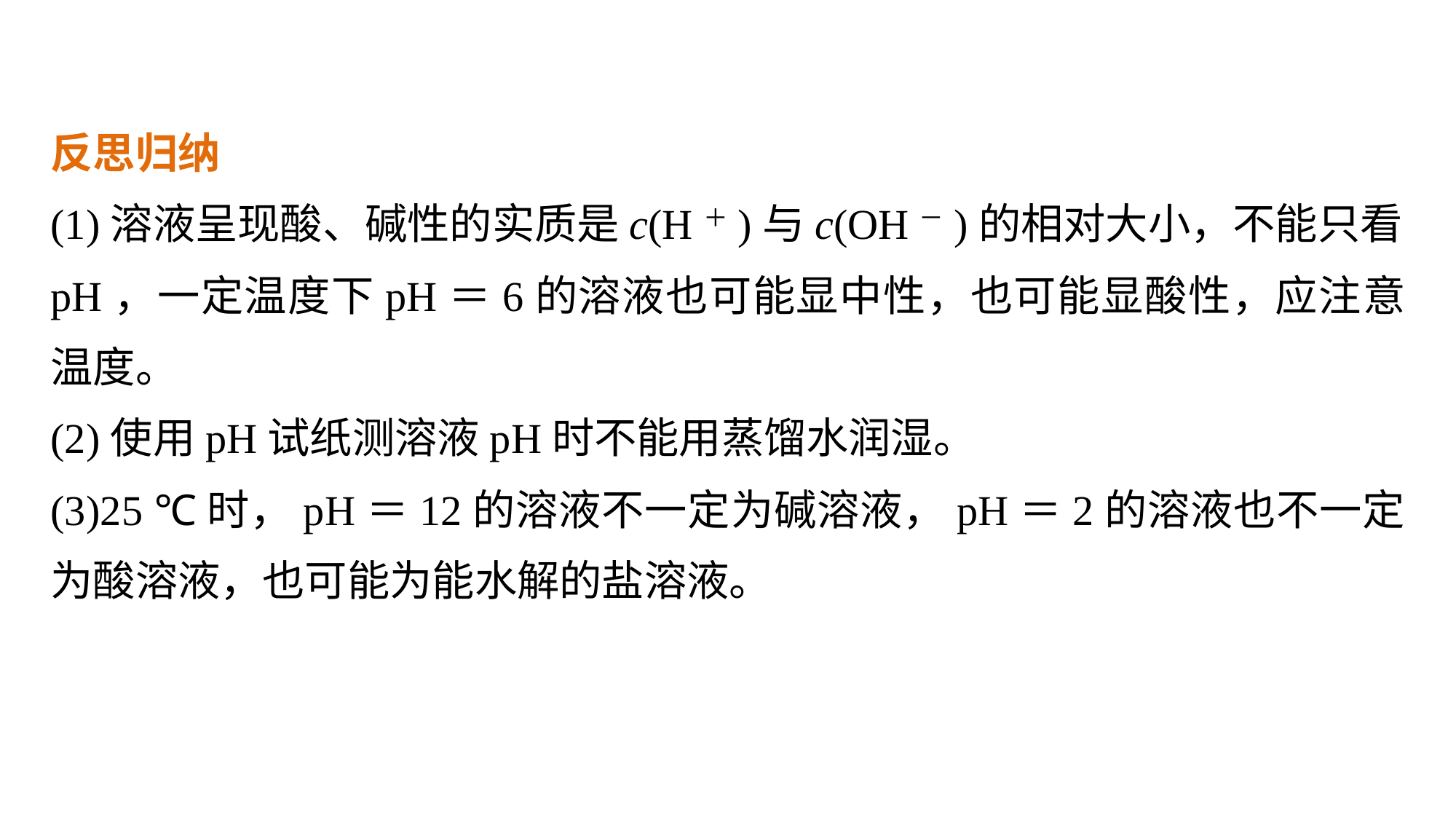

反思归纳
(1)溶液呈现酸、碱性的实质是c(H＋)与c(OH－)的相对大小，不能只看pH，一定温度下pH＝6的溶液也可能显中性，也可能显酸性，应注意温度。
(2)使用pH试纸测溶液pH时不能用蒸馏水润湿。
(3)25 ℃时，pH＝12的溶液不一定为碱溶液，pH＝2的溶液也不一定为酸溶液，也可能为能水解的盐溶液。